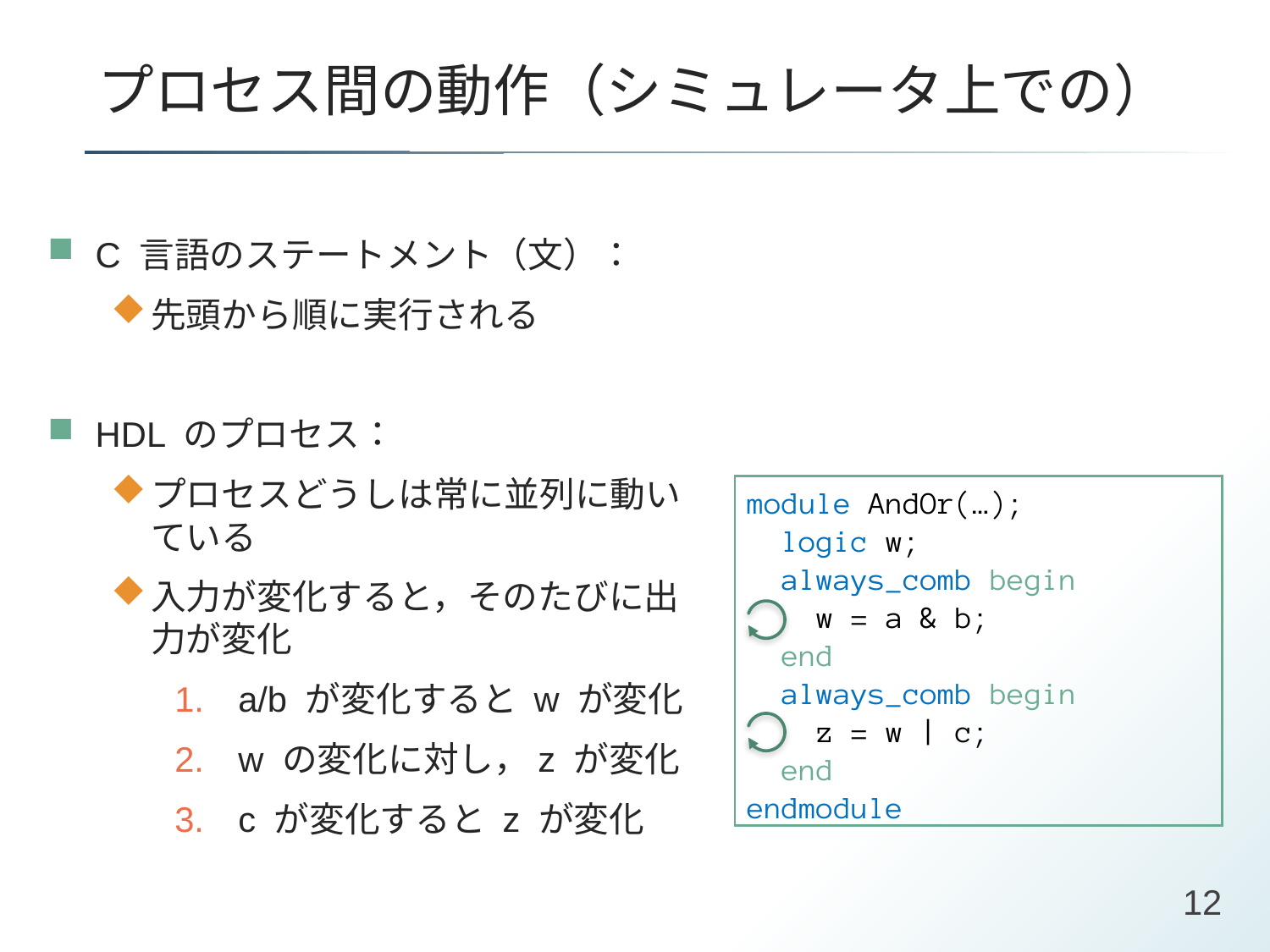

# プロセス間の動作（シミュレータ上での）
C 言語のステートメント（文）：
先頭から順に実行される

HDL のプロセス：
プロセスどうしは常に並列に動いている
入力が変化すると，そのたびに出力が変化
a/b が変化すると w が変化
w の変化に対し，z が変化
c が変化すると z が変化
module AndOr(…);
  logic w;
  always_comb begin
    w = a & b;
  end
  always_comb begin
    z = w | c;
  end
endmodule

12